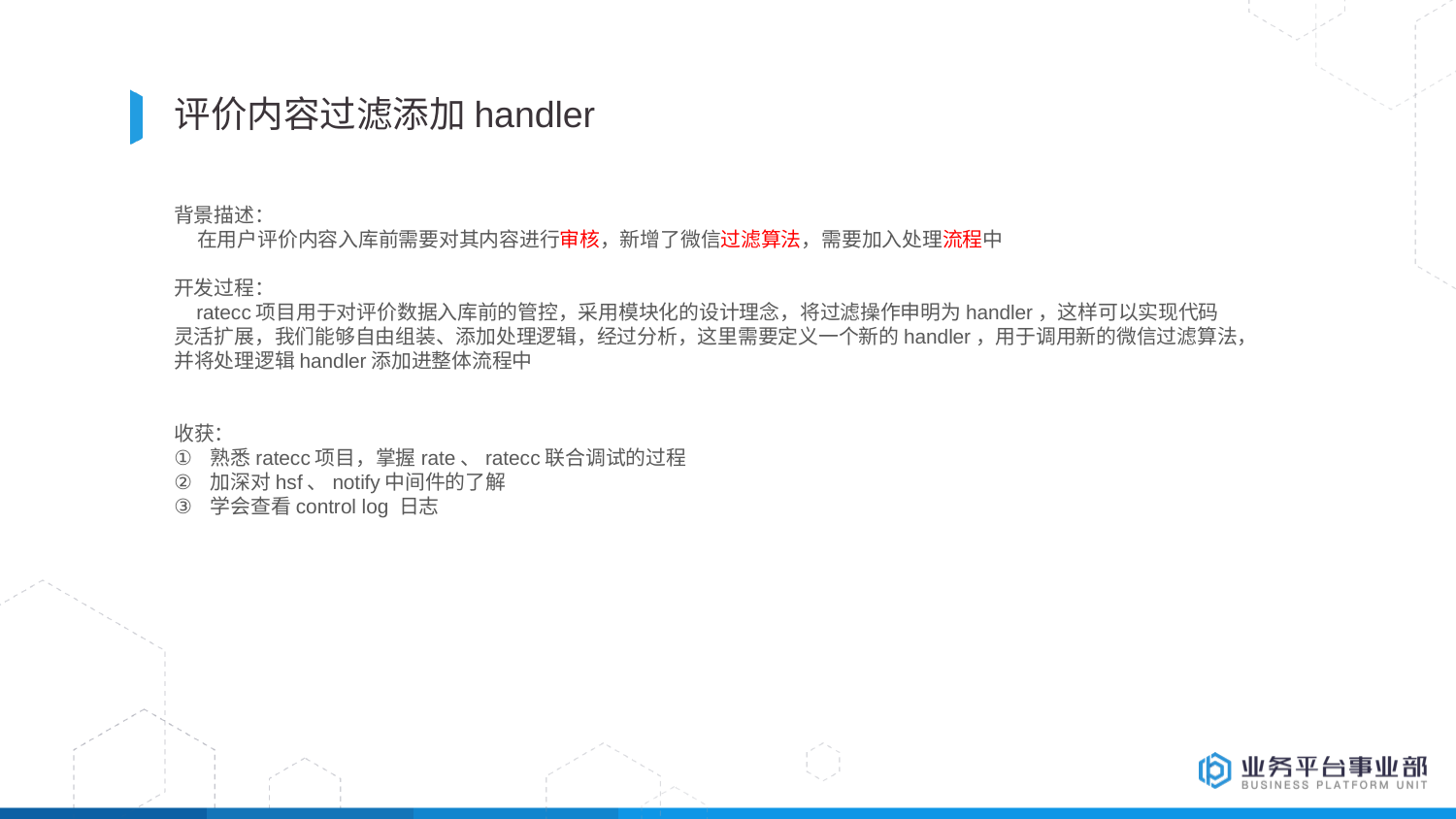

# 评价内容过滤添加handler
背景描述：
    在用户评价内容入库前需要对其内容进行审核，新增了微信过滤算法，需要加入处理流程中
开发过程：
    ratecc项目用于对评价数据入库前的管控，采用模块化的设计理念，将过滤操作申明为handler，这样可以实现代码灵活扩展，我们能够自由组装、添加处理逻辑，经过分析，这里需要定义一个新的handler，用于调用新的微信过滤算法，并将处理逻辑handler添加进整体流程中

收获：
熟悉ratecc项目，掌握rate、ratecc联合调试的过程
加深对hsf、notify中间件的了解
学会查看control log 日志